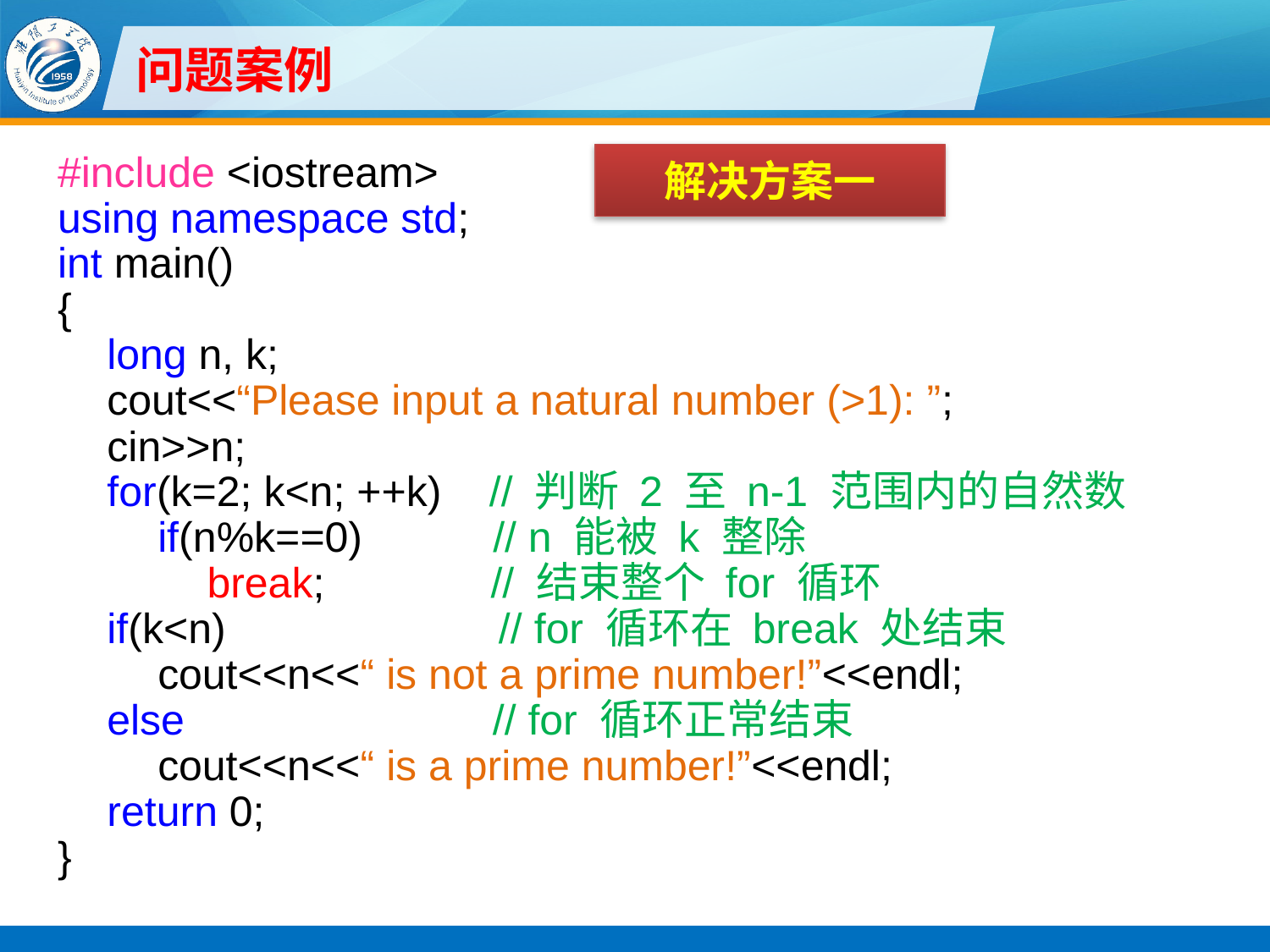

# 问题案例
#include <iostream>
using namespace std;
int main()
{
long n, k;
cout<<“Please input a natural number (>1): ”;
cin>>n;
for(k=2; k<n; ++k)    // 判断 2 至 n-1 范围内的自然数
if(n%k==0)           // n 能被 k 整除
break;              // 结束整个 for 循环
if(k<n)                       // for 循环在 break 处结束
cout<<n<<“ is not a prime number!”<<endl;
else                          // for 循环正常结束
cout<<n<<“ is a prime number!”<<endl;
return 0;
}
解决方案一